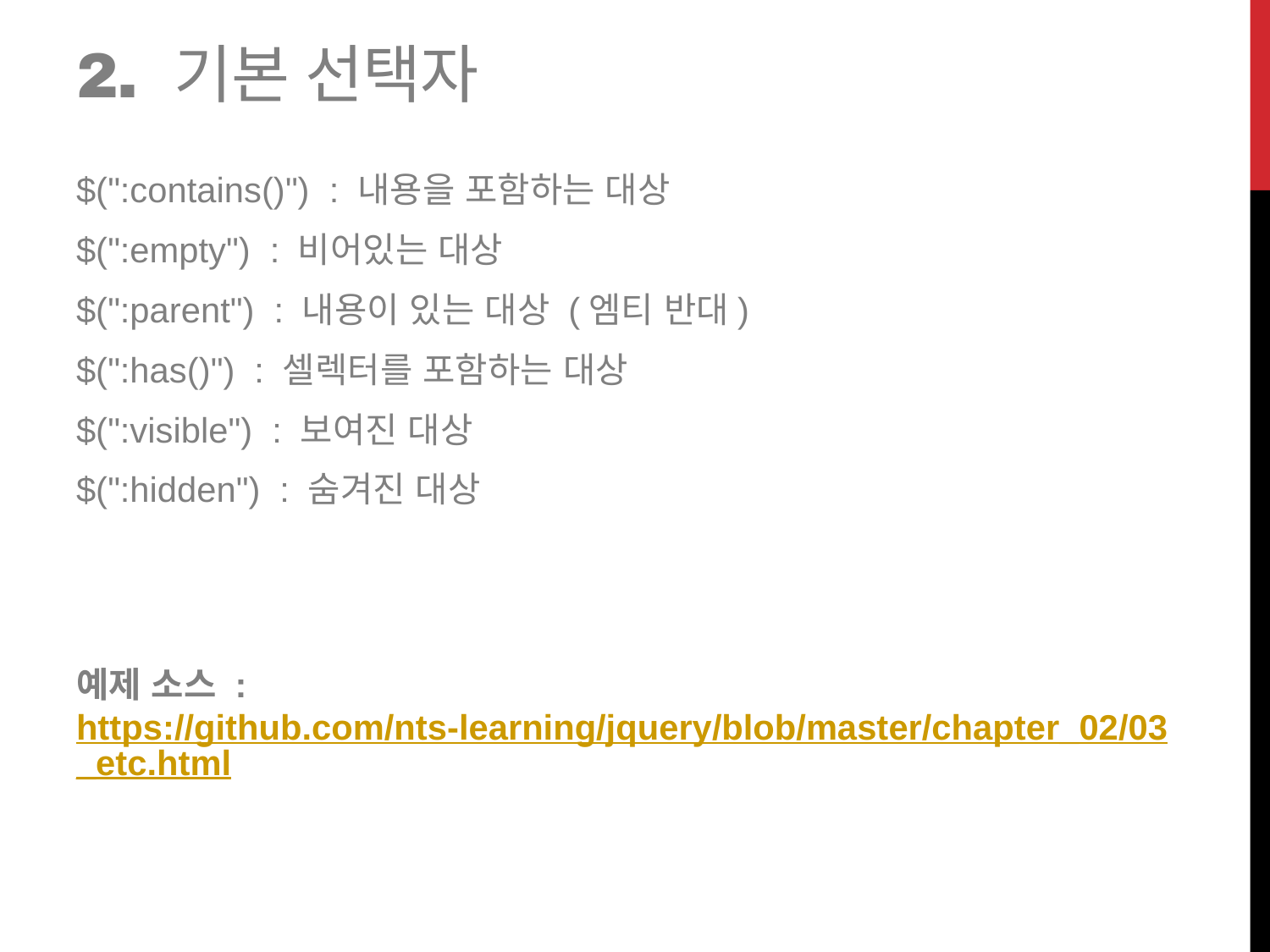

# 2. 기본 선택자
$(":contains()")  : 내용을 포함하는 대상
$(":empty")  : 비어있는 대상
$(":parent")  : 내용이 있는 대상 (엠티 반대)
$(":has()")  : 셀렉터를 포함하는 대상
$(":visible")  : 보여진 대상
$(":hidden")  : 숨겨진 대상
예제 소스 : https://github.com/nts-learning/jquery/blob/master/chapter_02/03_etc.html